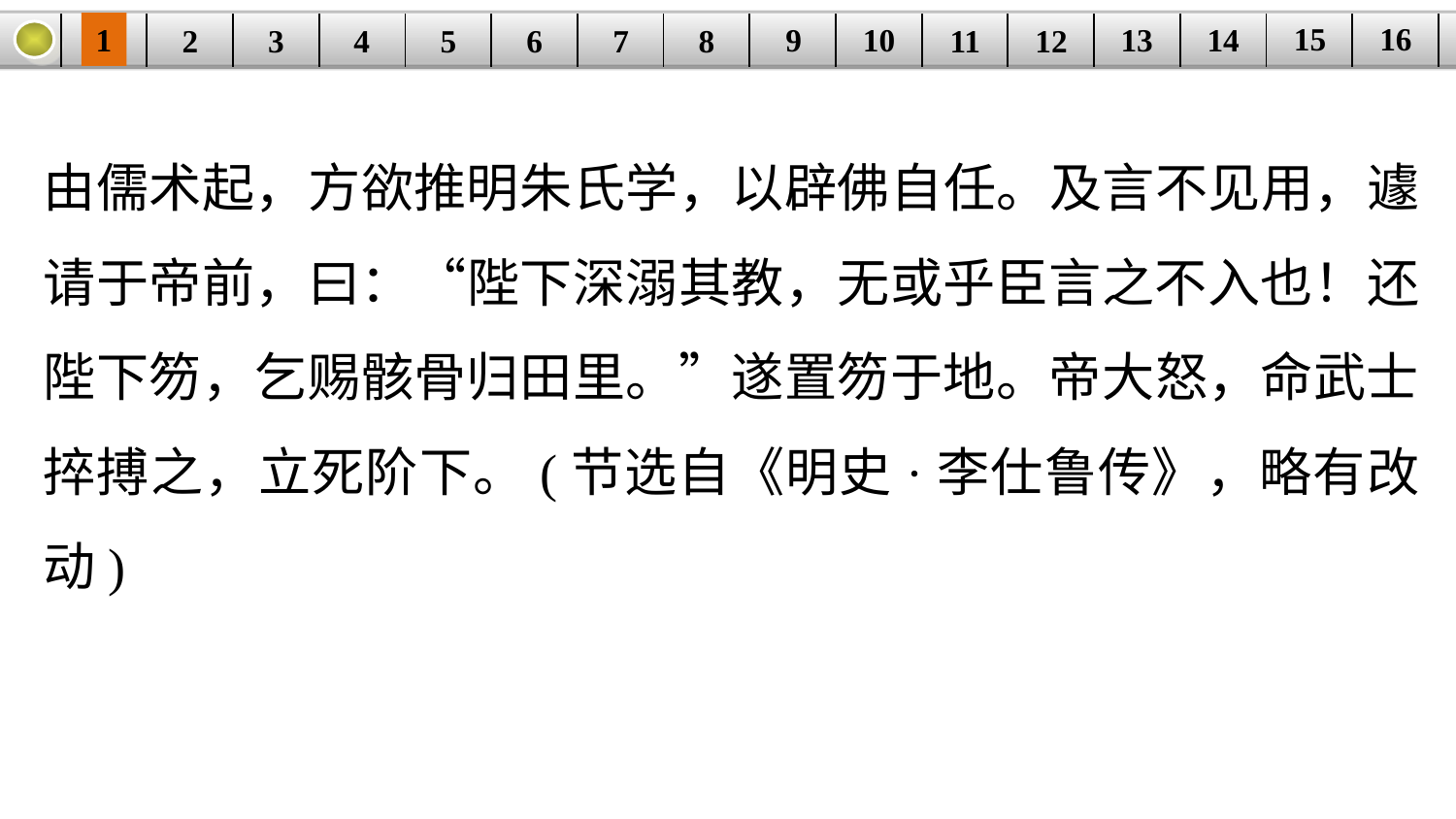

16

15
14
9
10
1
13
3
4
5
6
8
11
2
12
|  |  |  |  |  |  |  |  |  |  |  |  |  |  |  |  |
| --- | --- | --- | --- | --- | --- | --- | --- | --- | --- | --- | --- | --- | --- | --- | --- |
7

由儒术起，方欲推明朱氏学，以辟佛自任。及言不见用，遽请于帝前，曰：“陛下深溺其教，无或乎臣言之不入也！还陛下笏，乞赐骸骨归田里。”遂置笏于地。帝大怒，命武士捽搏之，立死阶下。(节选自《明史·李仕鲁传》，略有改动)